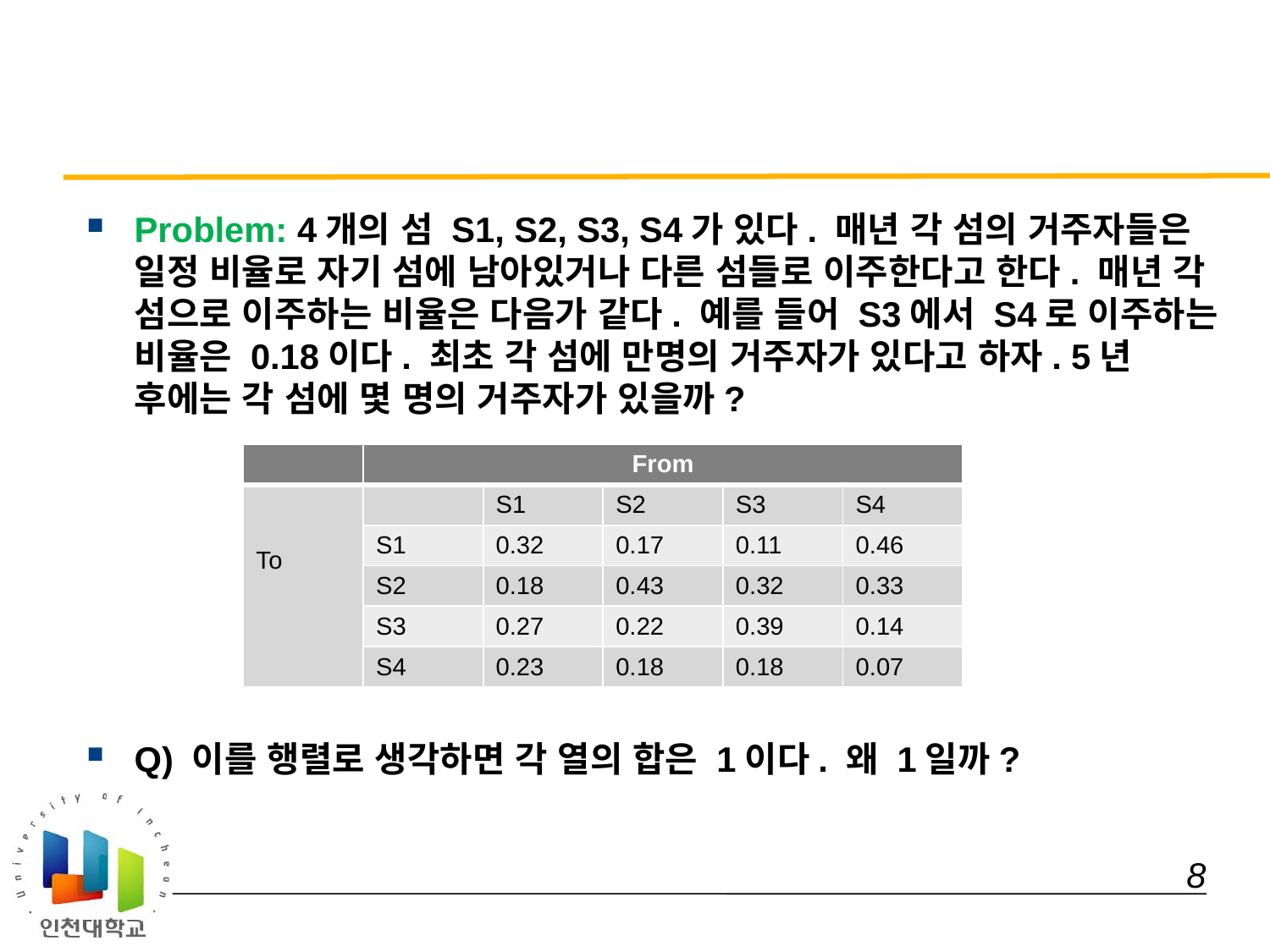

#
Problem: 4개의 섬 S1, S2, S3, S4가 있다. 매년 각 섬의 거주자들은 일정 비율로 자기 섬에 남아있거나 다른 섬들로 이주한다고 한다. 매년 각 섬으로 이주하는 비율은 다음가 같다. 예를 들어 S3에서 S4로 이주하는 비율은 0.18이다. 최초 각 섬에 만명의 거주자가 있다고 하자. 5년 후에는 각 섬에 몇 명의 거주자가 있을까?

Q) 이를 행렬로 생각하면 각 열의 합은 1이다. 왜 1일까?

|  | From |  |  |  |  |
| --- | --- | --- | --- | --- | --- |
| To |  | S1 | S2 | S3 | S4 |
|  | S1 | 0.32 | 0.17 | 0.11 | 0.46 |
|  | S2 | 0.18 | 0.43 | 0.32 | 0.33 |
|  | S3 | 0.27 | 0.22 | 0.39 | 0.14 |
|  | S4 | 0.23 | 0.18 | 0.18 | 0.07 |
 8